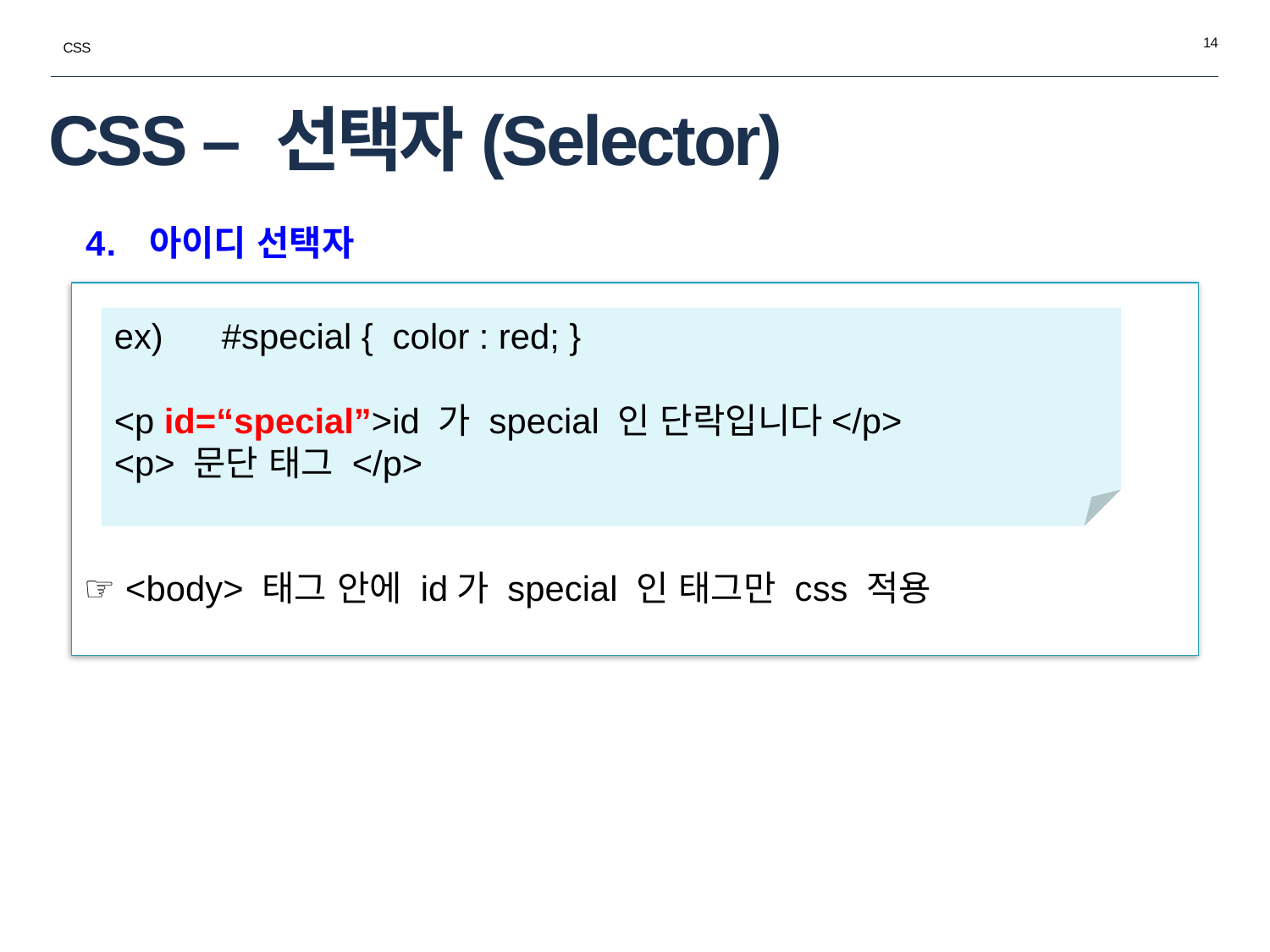

14
CSS
# CSS – 선택자(Selector)
아이디 선택자

☞ <body> 태그 안에 id가 special 인 태그만 css 적용
ex)      #special {  color : red; }

<p id=“special”>id 가 special 인 단락입니다</p>
<p> 문단 태그 </p>